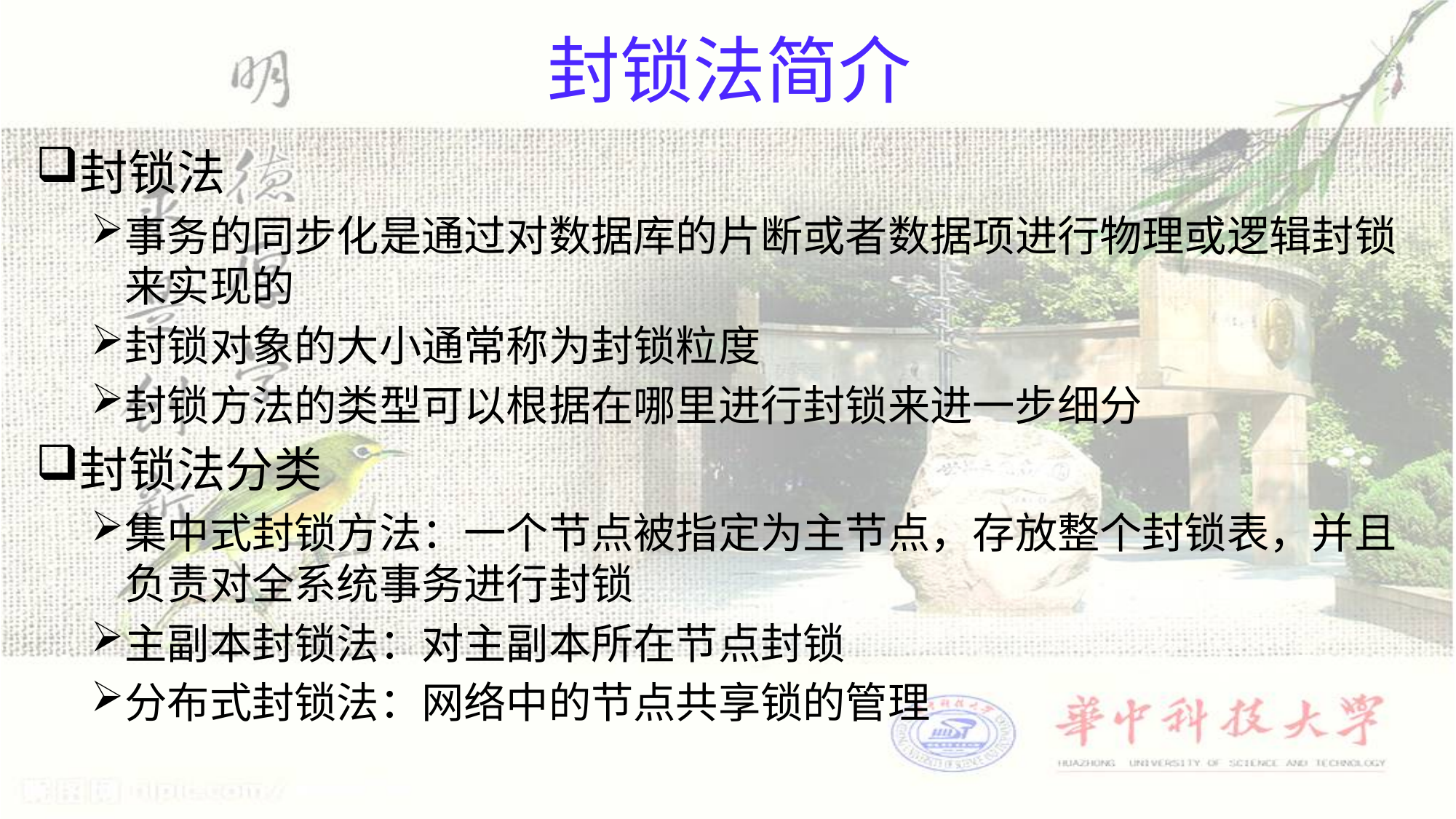

# 封锁法简介
封锁法
事务的同步化是通过对数据库的片断或者数据项进行物理或逻辑封锁来实现的
封锁对象的大小通常称为封锁粒度
封锁方法的类型可以根据在哪里进行封锁来进一步细分
封锁法分类
集中式封锁方法：一个节点被指定为主节点，存放整个封锁表，并且负责对全系统事务进行封锁
主副本封锁法：对主副本所在节点封锁
分布式封锁法：网络中的节点共享锁的管理